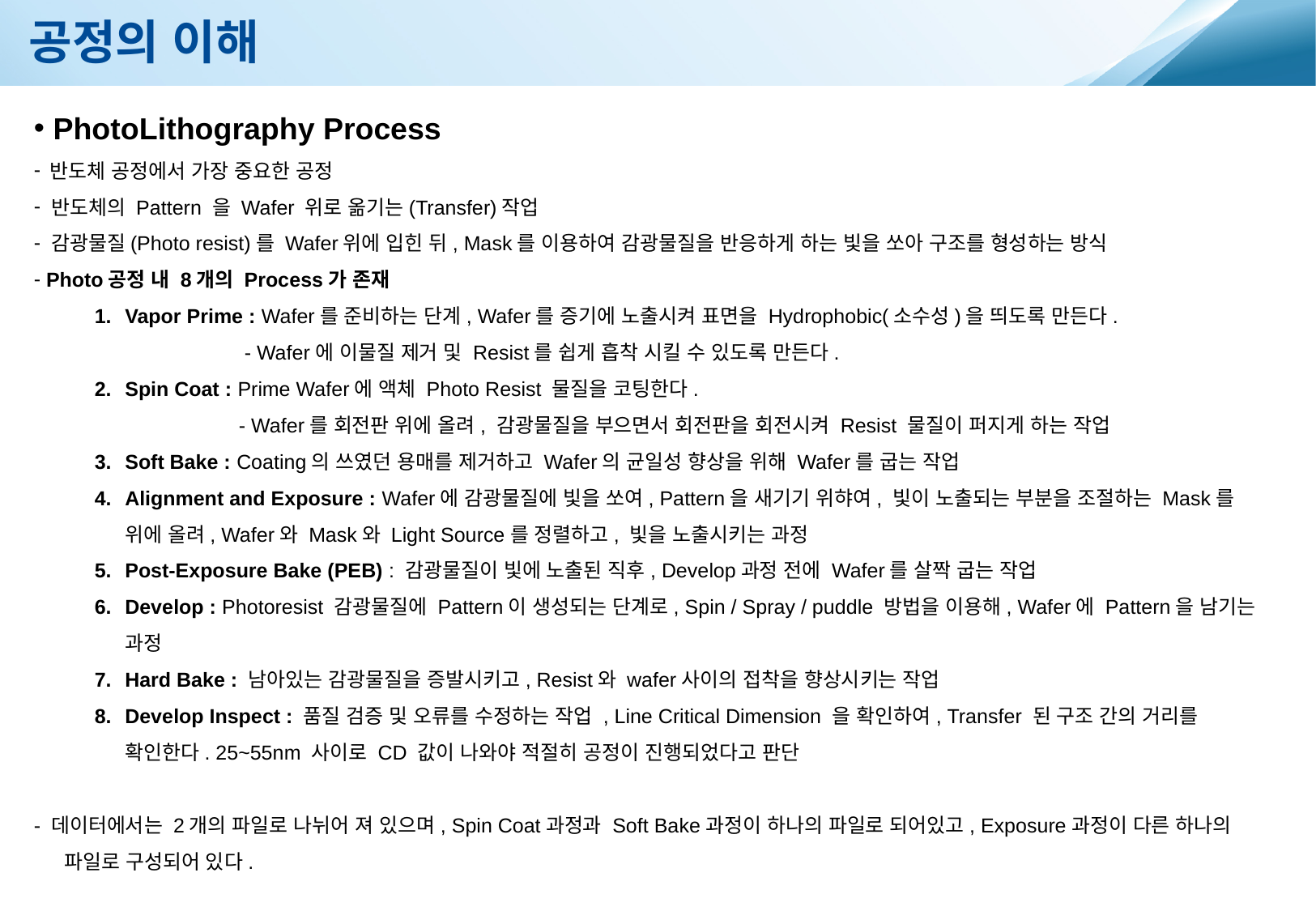

공정의 이해
 PhotoLithography Process
 반도체 공정에서 가장 중요한 공정
 반도체의 Pattern 을 Wafer 위로 옮기는(Transfer)작업
 감광물질(Photo resist)를 Wafer위에 입힌 뒤, Mask를 이용하여 감광물질을 반응하게 하는 빛을 쏘아 구조를 형성하는 방식
 Photo공정 내 8개의 Process가 존재
Vapor Prime : Wafer를 준비하는 단계, Wafer를 증기에 노출시켜 표면을 Hydrophobic(소수성)을 띄도록 만든다.
     - Wafer에 이물질 제거 및 Resist를 쉽게 흡착 시킬 수 있도록 만든다.
Spin Coat : Prime Wafer에 액체 Photo Resist 물질을 코팅한다.
    - Wafer를 회전판 위에 올려, 감광물질을 부으면서 회전판을 회전시켜 Resist 물질이 퍼지게 하는 작업
Soft Bake : Coating의 쓰였던 용매를 제거하고 Wafer의 균일성 향상을 위해 Wafer를 굽는 작업
Alignment and Exposure : Wafer에 감광물질에 빛을 쏘여, Pattern을 새기기 위햐여, 빛이 노출되는 부분을 조절하는 Mask를 위에 올려, Wafer와 Mask와 Light Source를 정렬하고, 빛을 노출시키는 과정
Post-Exposure Bake (PEB) : 감광물질이 빛에 노출된 직후, Develop과정 전에 Wafer를 살짝 굽는 작업
Develop : Photoresist 감광물질에 Pattern이 생성되는 단계로, Spin / Spray / puddle 방법을 이용해, Wafer에 Pattern을 남기는 과정
Hard Bake : 남아있는 감광물질을 증발시키고, Resist와 wafer사이의 접착을 향상시키는 작업
Develop Inspect : 품질 검증 및 오류를 수정하는 작업 , Line Critical Dimension 을 확인하여, Transfer 된 구조 간의 거리를 확인한다. 25~55nm 사이로 CD 값이 나와야 적절히 공정이 진행되었다고 판단

- 데이터에서는 2개의 파일로 나뉘어 져 있으며, Spin Coat과정과 Soft Bake과정이 하나의 파일로 되어있고, Exposure과정이 다른 하나의 파일로 구성되어 있다.